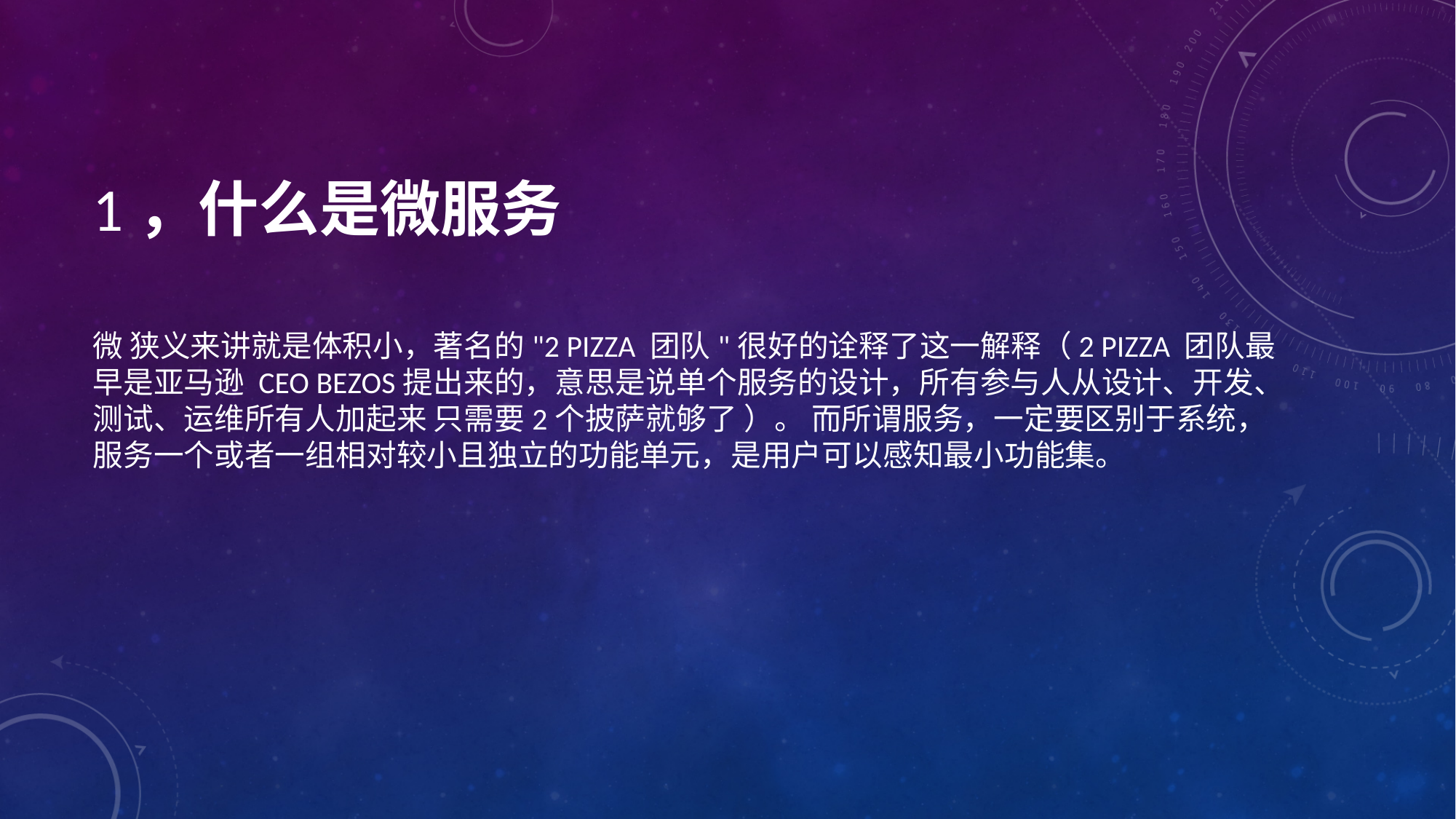

# 1，什么是微服务
微 狭义来讲就是体积小，著名的"2 pizza 团队"很好的诠释了这一解释（2 pizza 团队最早是亚马逊 CEO Bezos提出来的，意思是说单个服务的设计，所有参与人从设计、开发、测试、运维所有人加起来 只需要2个披萨就够了 ）。 而所谓服务，一定要区别于系统，服务一个或者一组相对较小且独立的功能单元，是用户可以感知最小功能集。